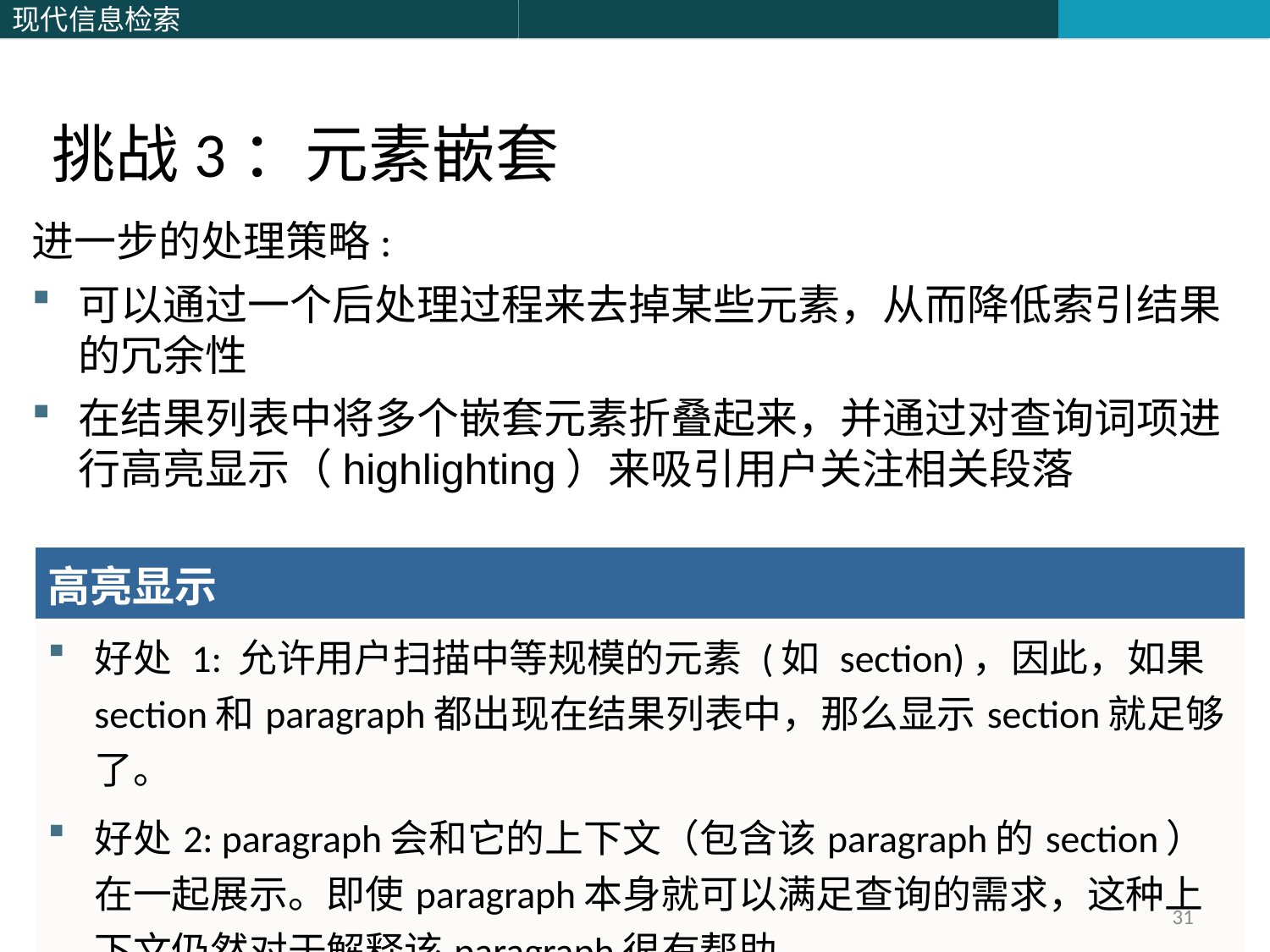

挑战3：元素嵌套
进一步的处理策略:
可以通过一个后处理过程来去掉某些元素，从而降低索引结果的冗余性
在结果列表中将多个嵌套元素折叠起来，并通过对查询词项进行高亮显示（highlighting）来吸引用户关注相关段落

| 高亮显示 |
| --- |
| 好处 1: 允许用户扫描中等规模的元素 (如 section)，因此，如果section和paragraph都出现在结果列表中，那么显示section就足够了。 好处2: paragraph会和它的上下文（包含该paragraph的section）在一起展示。即使paragraph本身就可以满足查询的需求，这种上下文仍然对于解释该paragraph很有帮助。 |
31